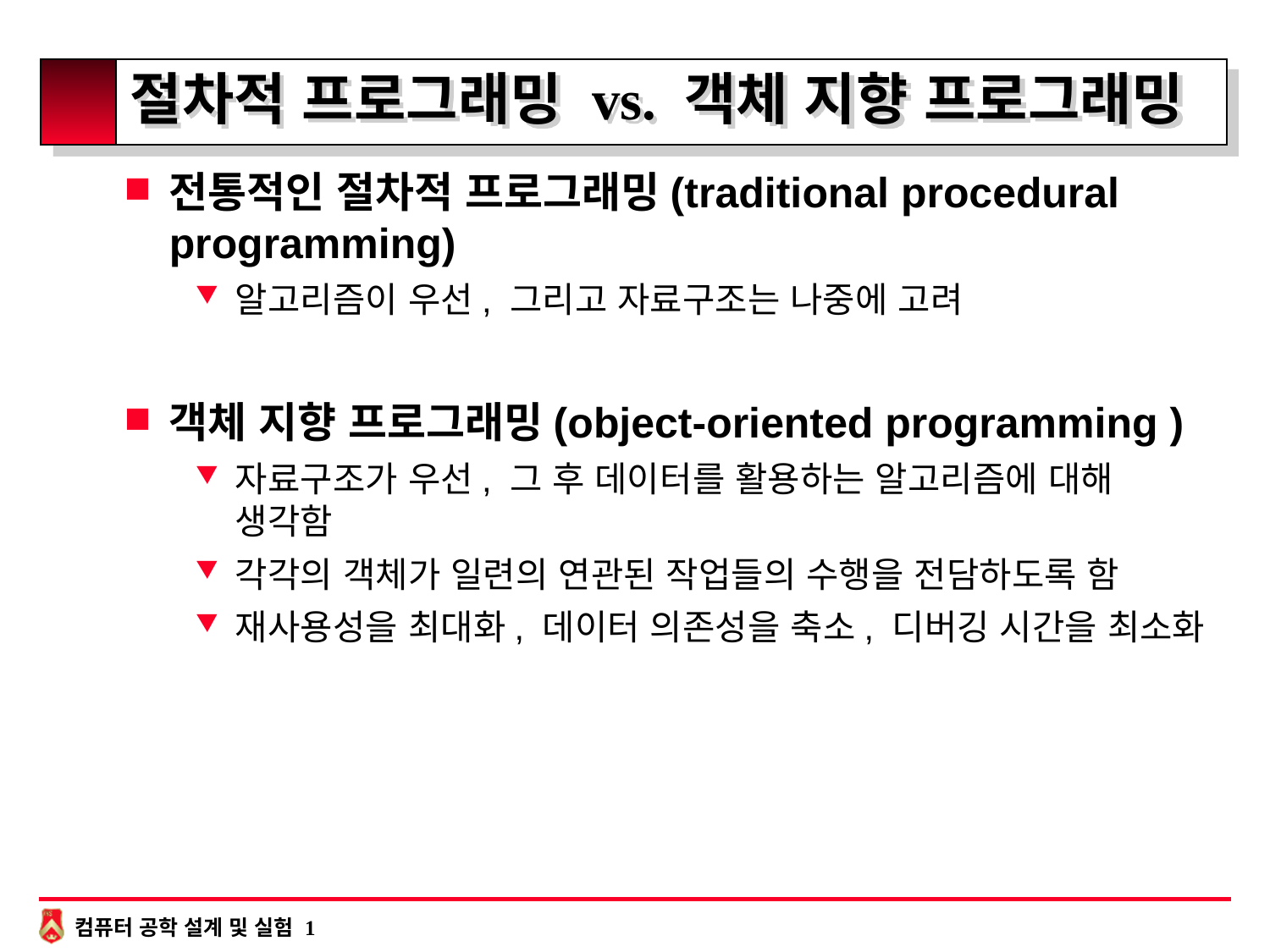

# 절차적 프로그래밍 vs. 객체 지향 프로그래밍
전통적인 절차적 프로그래밍(traditional procedural programming)
알고리즘이 우선, 그리고 자료구조는 나중에 고려

객체 지향 프로그래밍(object-oriented programming )
자료구조가 우선, 그 후 데이터를 활용하는 알고리즘에 대해 생각함
각각의 객체가 일련의 연관된 작업들의 수행을 전담하도록 함
재사용성을 최대화, 데이터 의존성을 축소, 디버깅 시간을 최소화